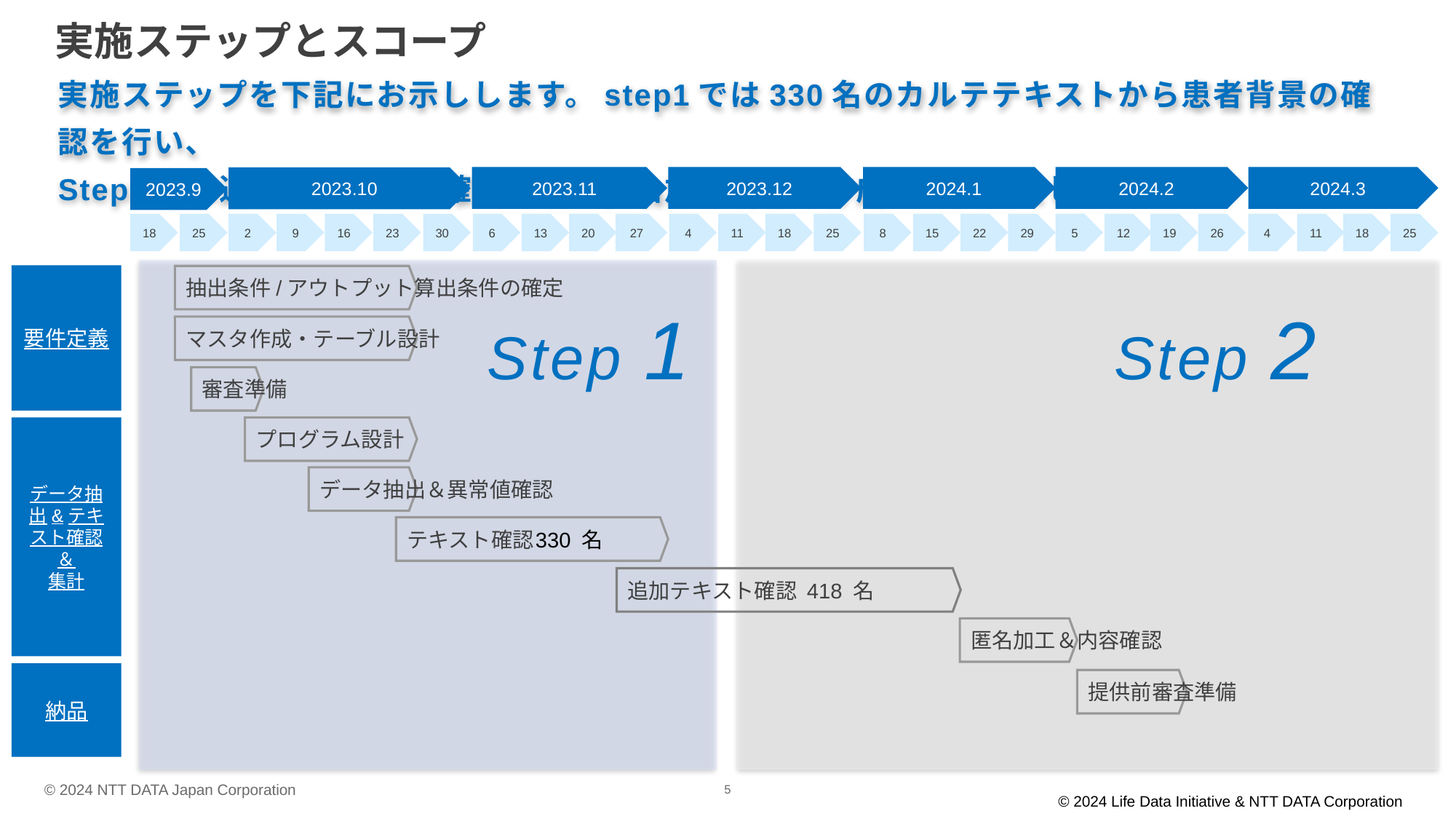

実施ステップとスコープ
実施ステップを下記にお示しします。step1では330名のカルテテキストから患者背景の確認を行い、
Step2では追加のテキスト確認、及び匿名加工情報を作成・提供いたします
2023.11
2023.12
2024.1
2024.2
2024.3
2023.10
2023.9
18
25
2
9
16
23
30
6
13
20
27
4
11
18
25
8
15
22
29
5
12
19
26
4
11
18
25

要件定義
抽出条件/アウトプット算出条件の確定
Step 1
Step 2
マスタ作成・テーブル設計
審査準備
データ抽出&テキスト確認＆
集計
プログラム設計
データ抽出＆異常値確認
330 名
テキスト確認

追加テキスト確認 418 名
匿名加工＆内容確認
納品
提供前審査準備